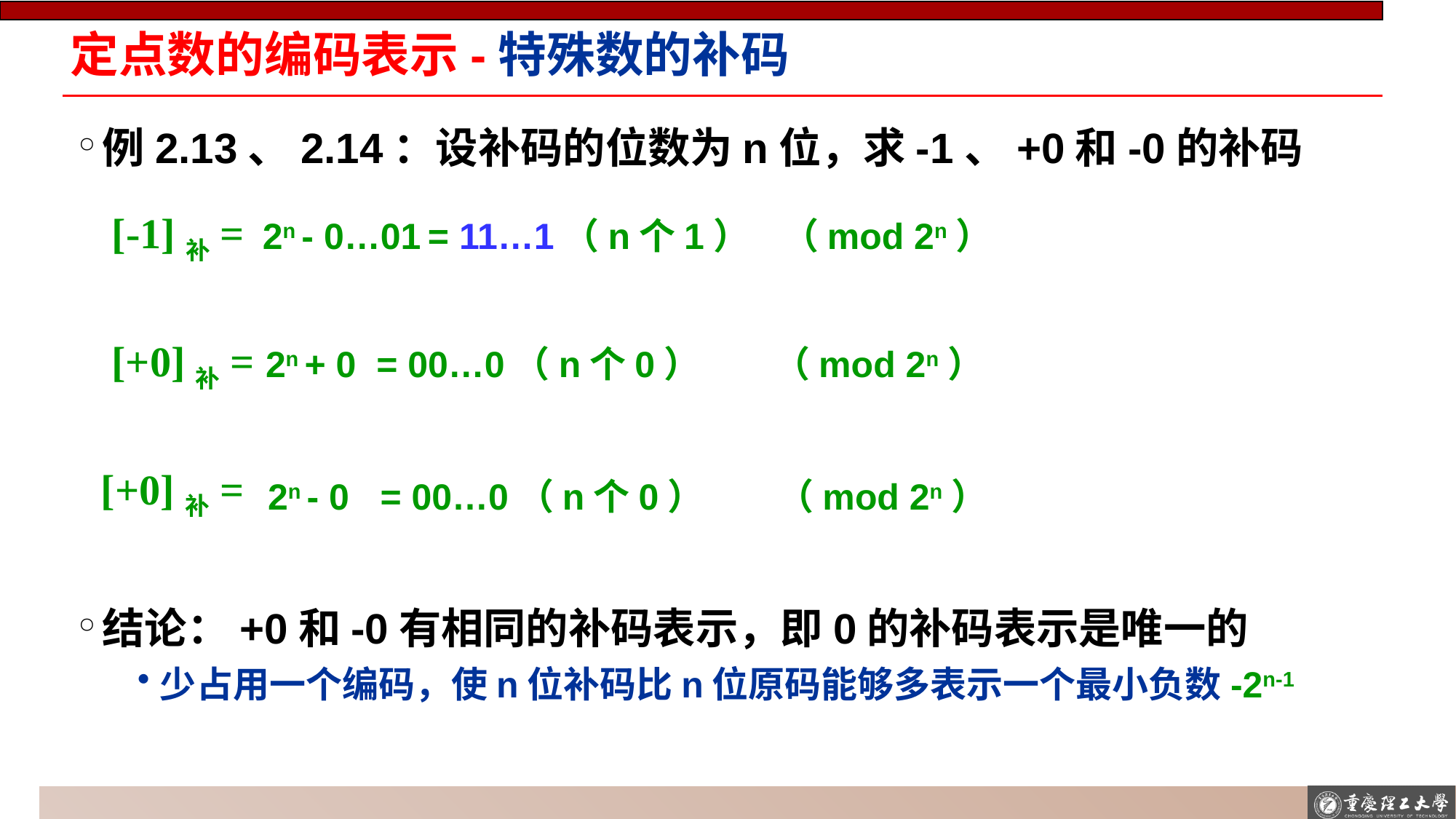

# 定点数的编码表示-特殊数的补码
例2.13、2.14：设补码的位数为n位，求-1、+0和-0的补码

结论：+0和-0有相同的补码表示，即0的补码表示是唯一的
少占用一个编码，使n位补码比n位原码能够多表示一个最小负数-2n-1

 [-1]补=
2n - 0…01
= 11…1（n个1）    （mod 2n）
 [+0]补=
2n + 0
= 00…0（n个0）         （mod 2n）
[+0]补=
2n - 0
= 00…0（n个0）         （mod 2n）